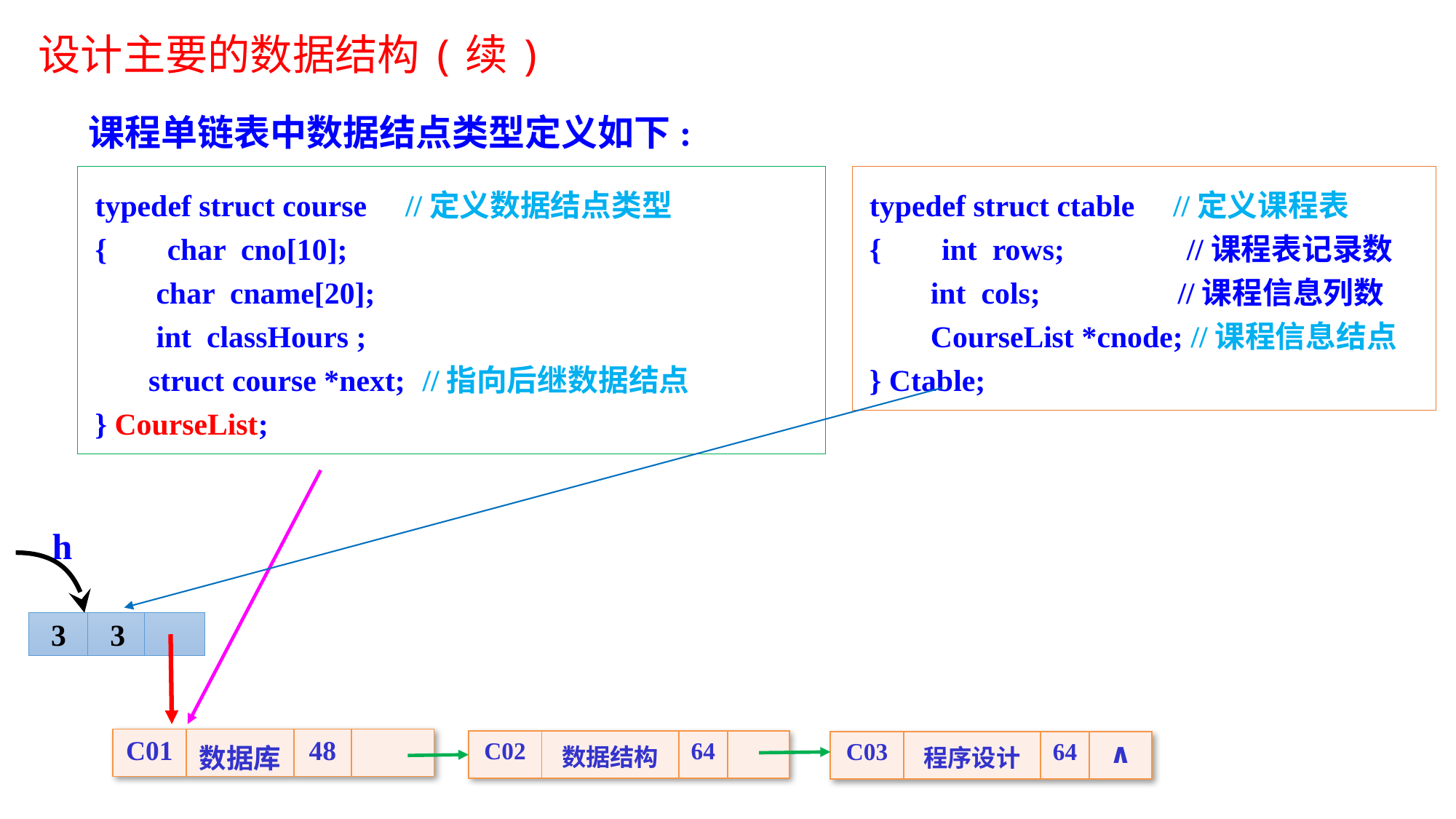

设计主要的数据结构(续)
课程单链表中数据结点类型定义如下:
typedef struct course     //定义数据结点类型
{  　char  cno[10];
        char  cname[20];
        int  classHours ;
       struct course *next;	//指向后继数据结点
} CourseList;
typedef struct ctable     //定义课程表
{  　int  rows;                //课程表记录数
        int  cols;                  //课程信息列数
        CourseList *cnode; //课程信息结点
} Ctable;

h

3
3

| C01 | 数据库 | 48 |  |
| --- | --- | --- | --- |
| C02 | 数据结构 | 64 |  |
| --- | --- | --- | --- |
| C03 | 程序设计 | 64 | ∧ |
| --- | --- | --- | --- |